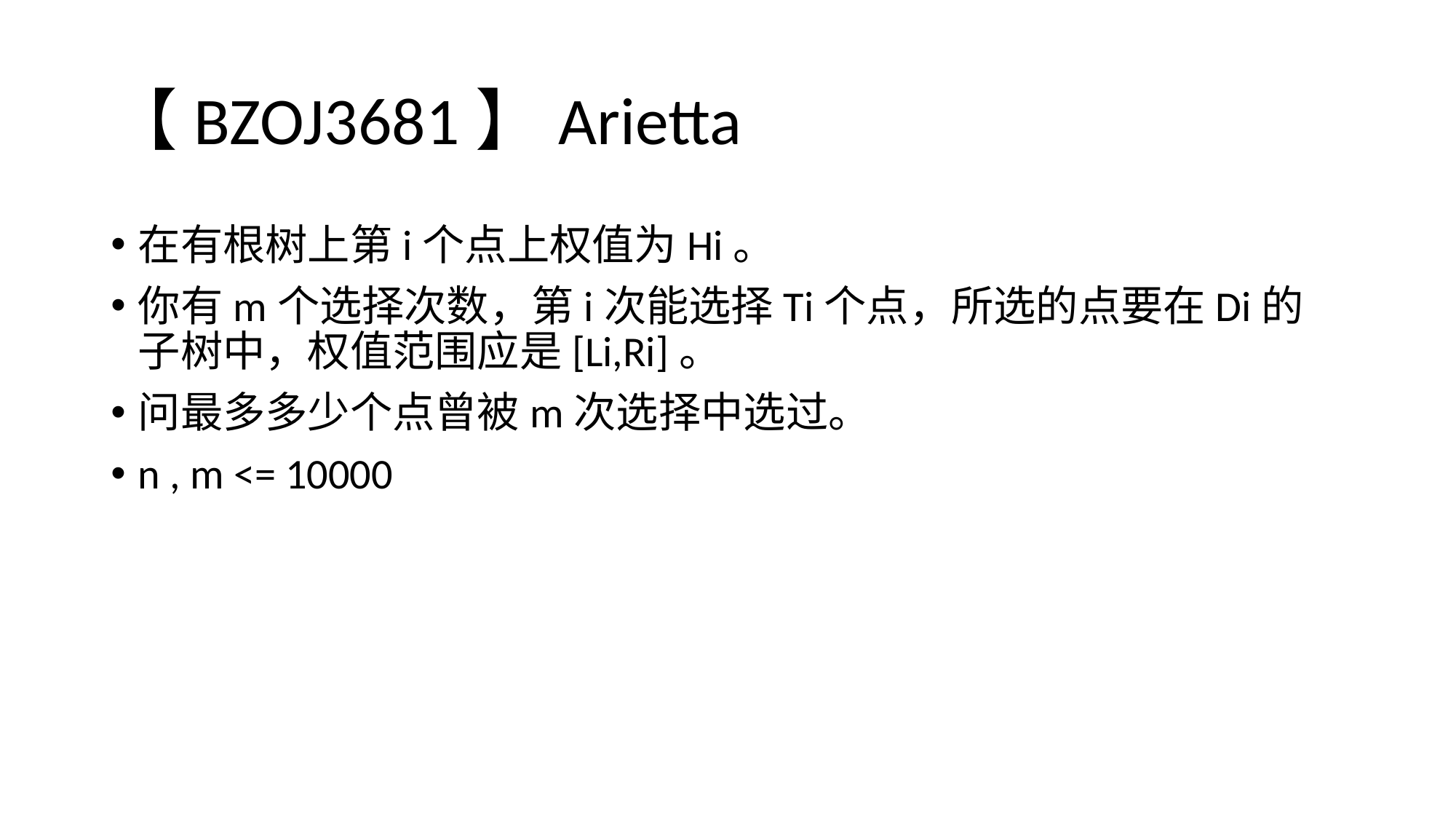

# 【BZOJ3681】Arietta
在有根树上第i个点上权值为Hi。
你有m个选择次数，第i次能选择Ti个点，所选的点要在Di的子树中，权值范围应是[Li,Ri]。
问最多多少个点曾被m次选择中选过。
n , m <= 10000